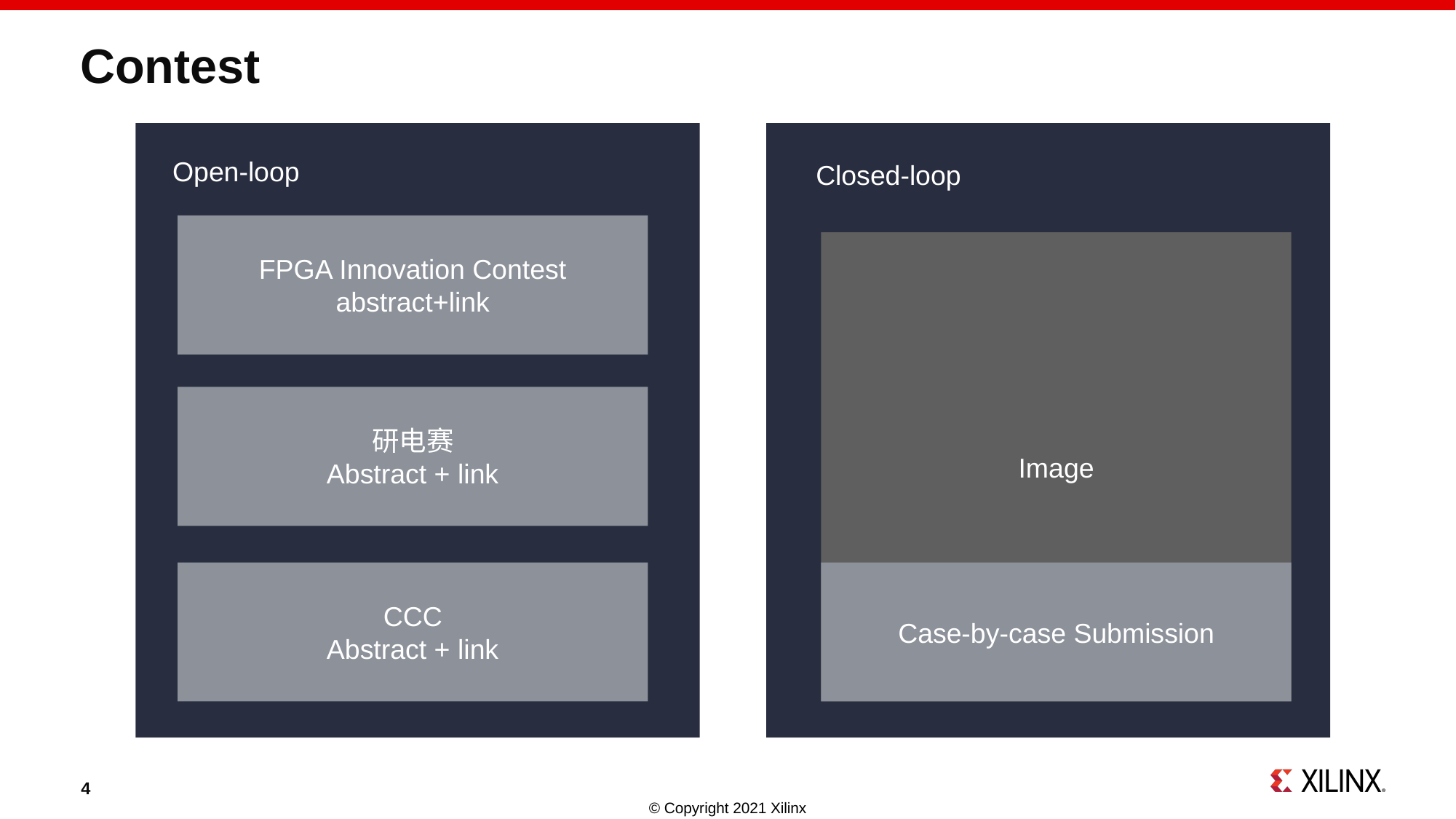

# Contest

Open-loop
Closed-loop
FPGA Innovation Contest
abstract+link
Image
研电赛
Abstract + link
CCC
Abstract + link
Case-by-case Submission
4